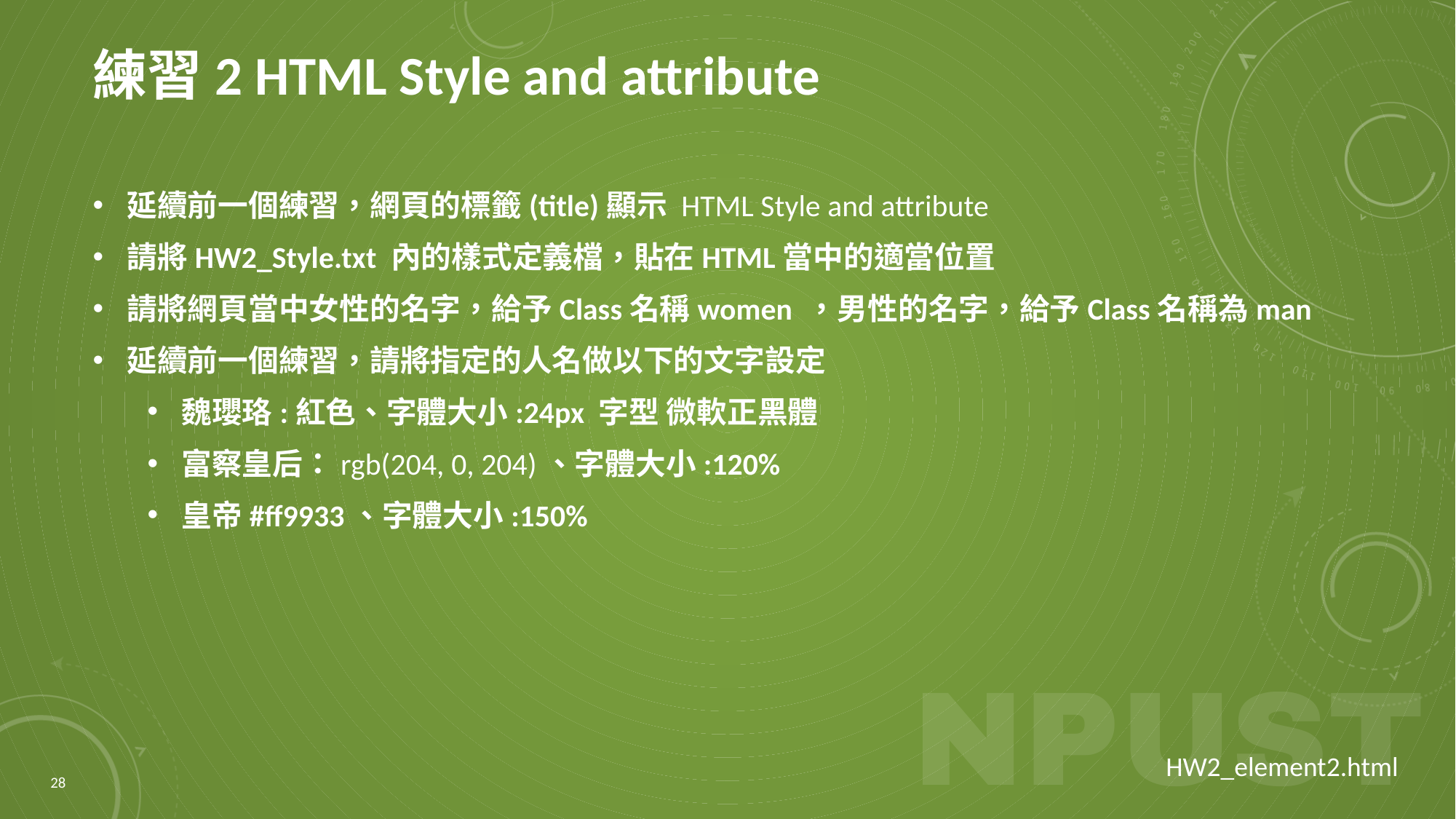

# 練習2 HTML Style and attribute
延續前一個練習，網頁的標籤(title)顯示 HTML Style and attribute
請將HW2_Style.txt 內的樣式定義檔，貼在HTML當中的適當位置
請將網頁當中女性的名字，給予Class名稱women ，男性的名字，給予Class名稱為man
延續前一個練習，請將指定的人名做以下的文字設定
魏瓔珞:紅色、字體大小:24px 字型 微軟正黑體
富察皇后：rgb(204, 0, 204)、字體大小:120%
皇帝#ff9933、字體大小:150%

HW2_element2.html
28